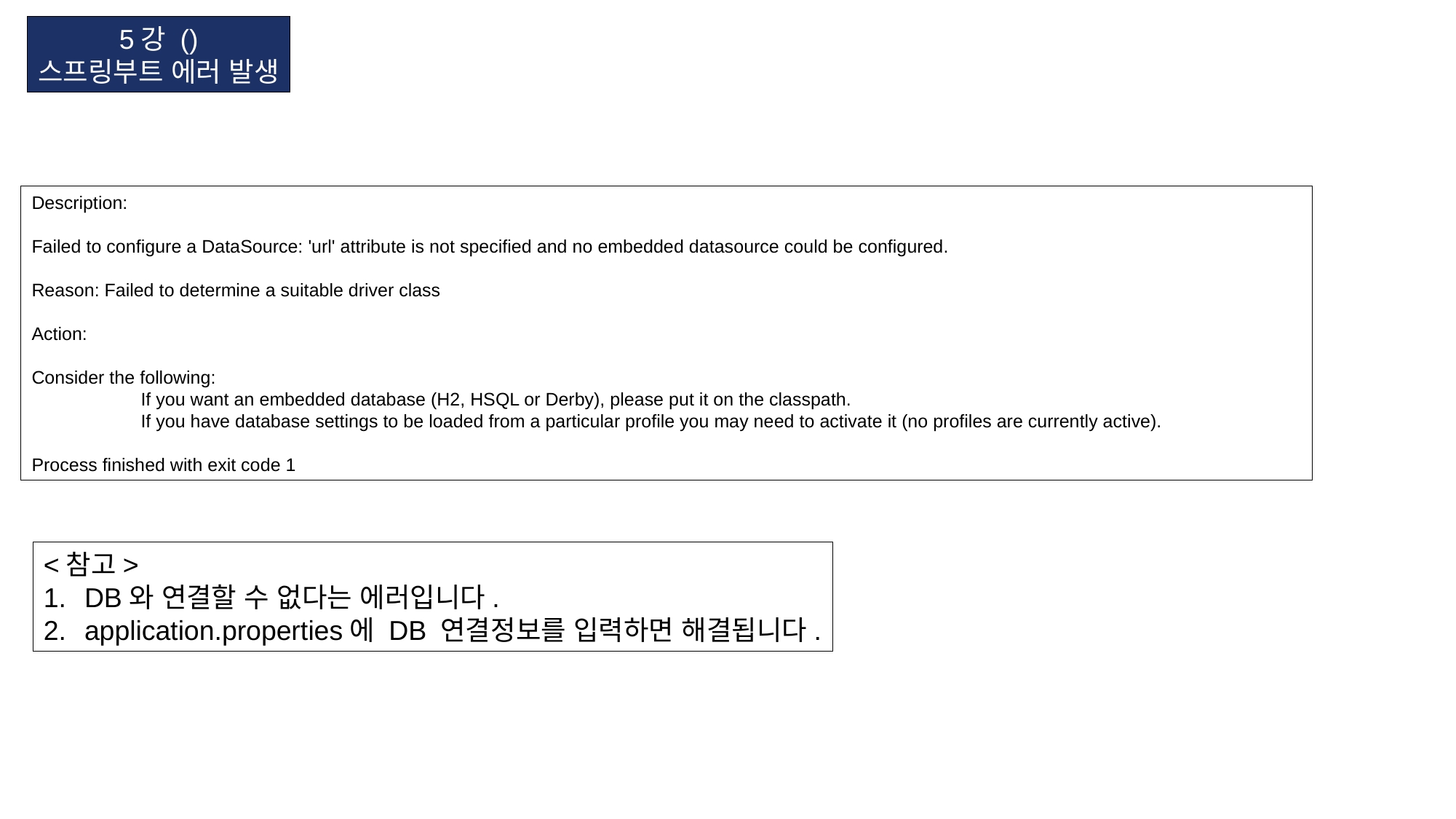

5강 ()
스프링부트 에러 발생
Description:

Failed to configure a DataSource: 'url' attribute is not specified and no embedded datasource could be configured.

Reason: Failed to determine a suitable driver class

Action:

Consider the following:
	If you want an embedded database (H2, HSQL or Derby), please put it on the classpath.
	If you have database settings to be loaded from a particular profile you may need to activate it (no profiles are currently active).

Process finished with exit code 1
<참고>
DB와 연결할 수 없다는 에러입니다.
application.properties에 DB 연결정보를 입력하면 해결됩니다.